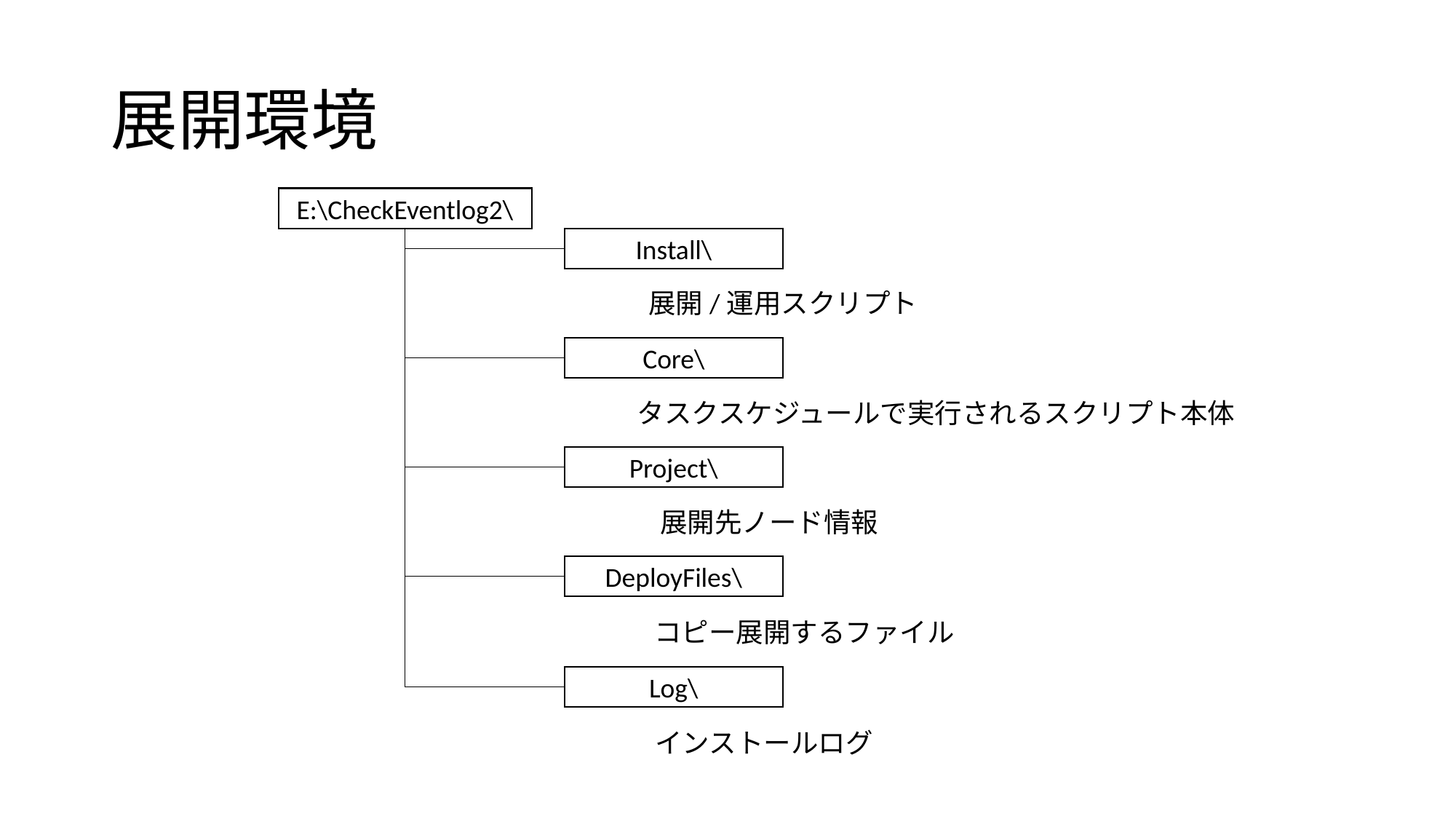

# 展開環境
E:\CheckEventlog2\
Install\
展開/運用スクリプト
Core\
タスクスケジュールで実行されるスクリプト本体
Project\
展開先ノード情報
DeployFiles\
コピー展開するファイル
Log\
インストールログ